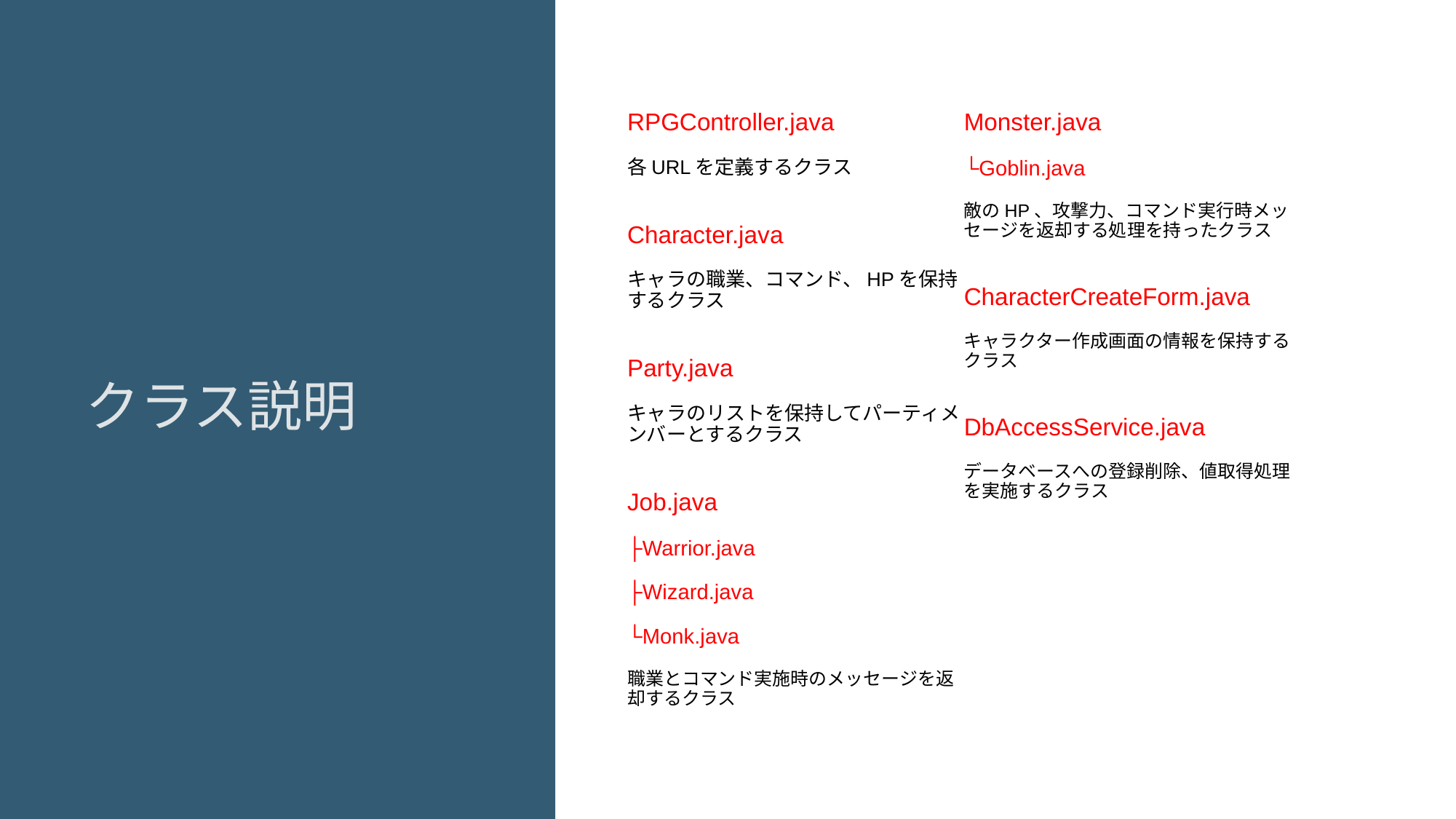

# クラス説明
RPGController.java
各URLを定義するクラス

Character.java
キャラの職業、コマンド、HPを保持するクラス

Party.java
キャラのリストを保持してパーティメンバーとするクラス

Job.java
├Warrior.java
├Wizard.java
└Monk.java
職業とコマンド実施時のメッセージを返却するクラス
Monster.java
└Goblin.java
敵のHP、攻撃力、コマンド実行時メッセージを返却する処理を持ったクラス

CharacterCreateForm.java
キャラクター作成画面の情報を保持するクラス

DbAccessService.java
データベースへの登録削除、値取得処理を実施するクラス